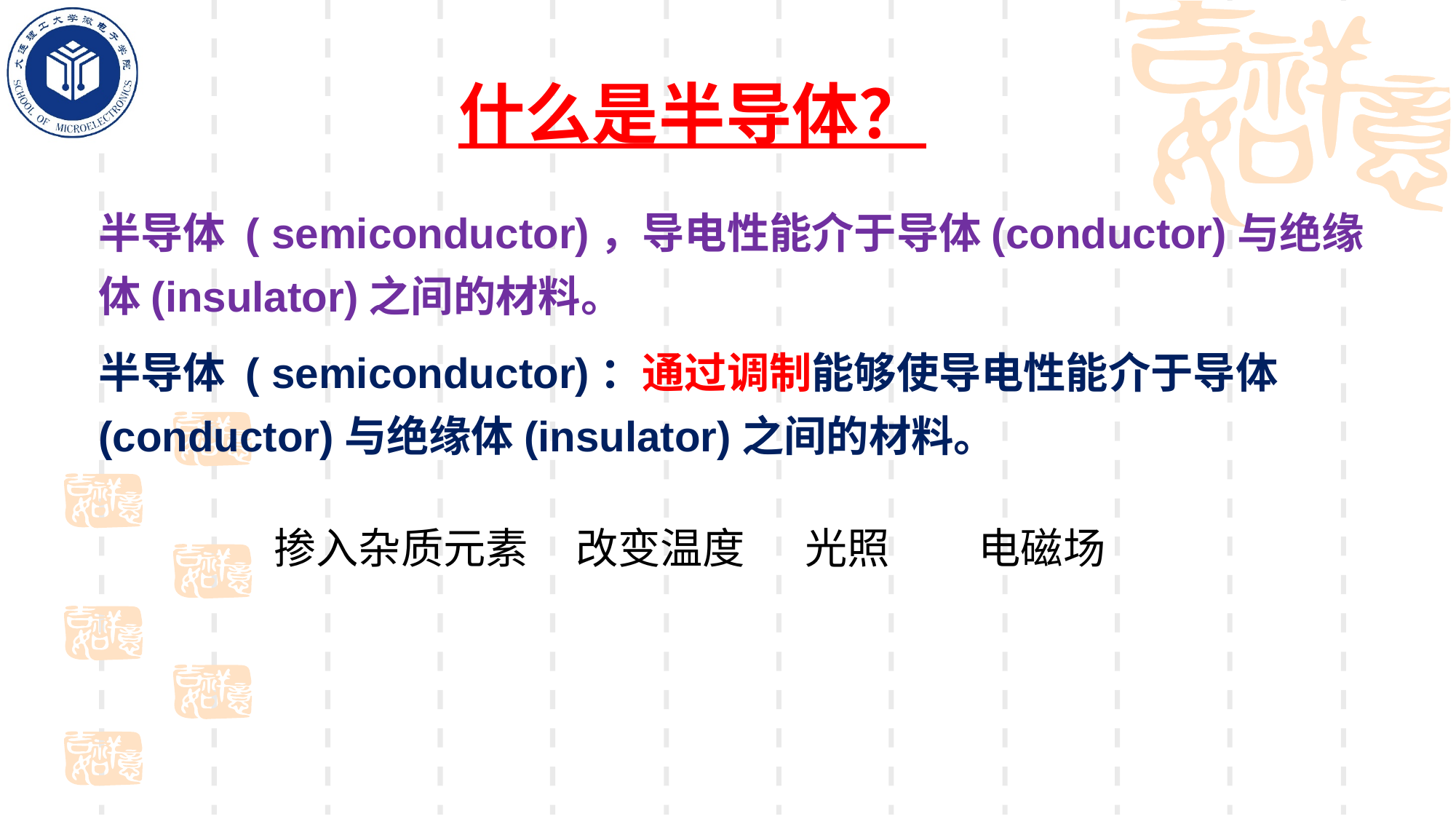

什么是半导体？
半导体 ( semiconductor)，导电性能介于导体(conductor)与绝缘体(insulator)之间的材料。

半导体 ( semiconductor)：通过调制能够使导电性能介于导体(conductor)与绝缘体(insulator)之间的材料。
掺入杂质元素
改变温度
光照
电磁场